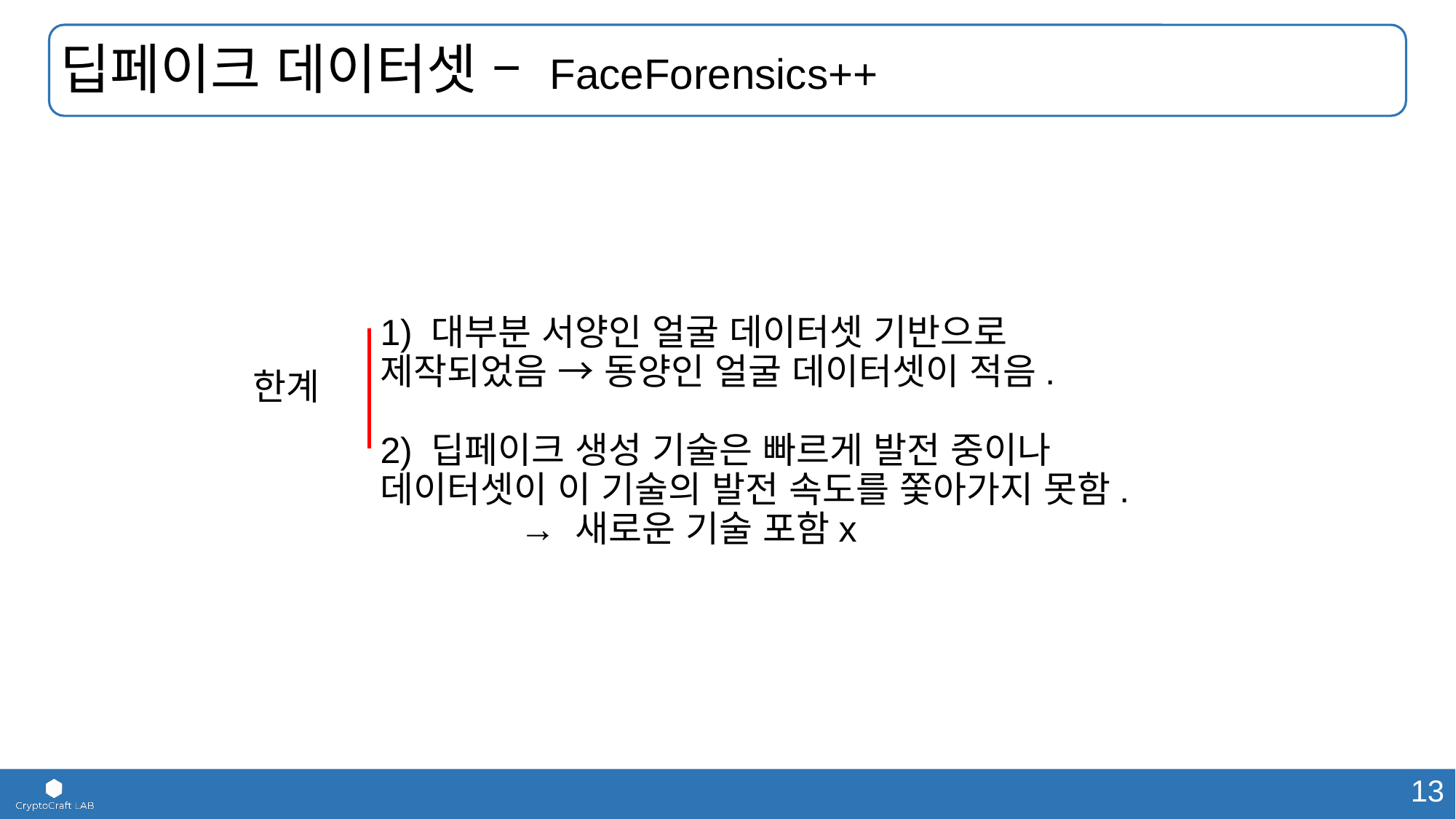

딥페이크 데이터셋 – FaceForensics++
1) 대부분 서양인 얼굴 데이터셋 기반으로 제작되었음 → 동양인 얼굴 데이터셋이 적음.
한계
2) 딥페이크 생성 기술은 빠르게 발전 중이나 데이터셋이 이 기술의 발전 속도를 쫓아가지 못함.		   → 새로운 기술 포함x